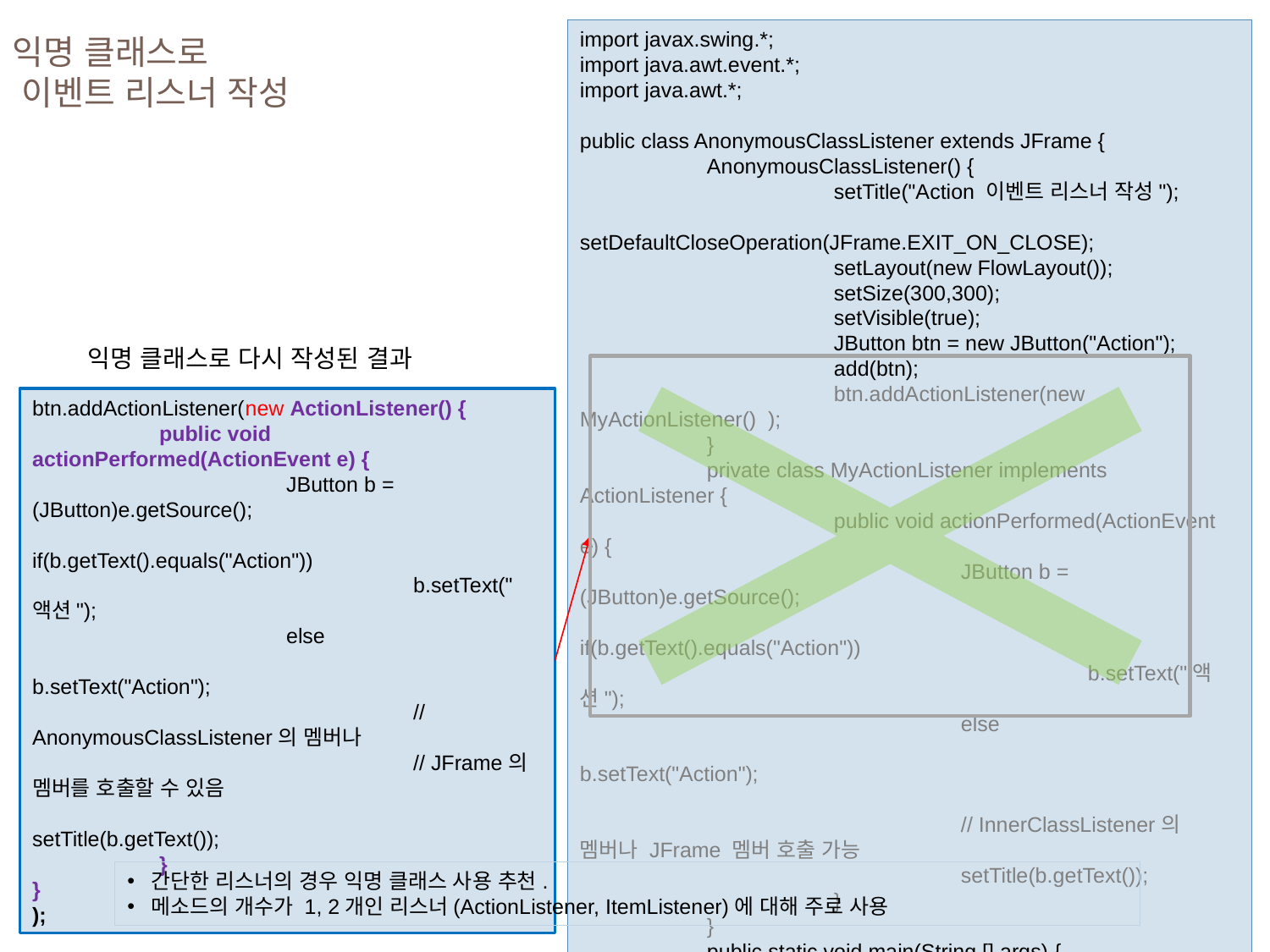

import javax.swing.*;
import java.awt.event.*;
import java.awt.*;

public class AnonymousClassListener extends JFrame {
	AnonymousClassListener() {
		setTitle("Action 이벤트 리스너 작성");
		setDefaultCloseOperation(JFrame.EXIT_ON_CLOSE);
		setLayout(new FlowLayout());
		setSize(300,300);
		setVisible(true);
		JButton btn = new JButton("Action");
		add(btn);
		btn.addActionListener(new MyActionListener()  );
	}
	private class MyActionListener implements ActionListener {
		public void actionPerformed(ActionEvent e) {
			JButton b = (JButton)e.getSource();
			if(b.getText().equals("Action"))
				b.setText("액션");
			else
				b.setText("Action");

			// InnerClassListener의 멤버나 JFrame 멤버 호출 가능
			setTitle(b.getText());
		}
	}
	public static void main(String [] args) {
		new AnonymousClassListener ();
	}
}
익명 클래스로
 이벤트 리스너 작성

익명 클래스로 다시 작성된 결과

btn.addActionListener(new ActionListener() {
	public void actionPerformed(ActionEvent e) {
		JButton b = (JButton)e.getSource();
		if(b.getText().equals("Action"))
			b.setText("액션");
		else
			b.setText("Action");
			// AnonymousClassListener의 멤버나
			// JFrame의 멤버를 호출할 수 있음
			setTitle(b.getText());
	}
}
);
간단한 리스너의 경우 익명 클래스 사용 추천.
메소드의 개수가 1, 2개인 리스너(ActionListener, ItemListener)에 대해 주로 사용
19